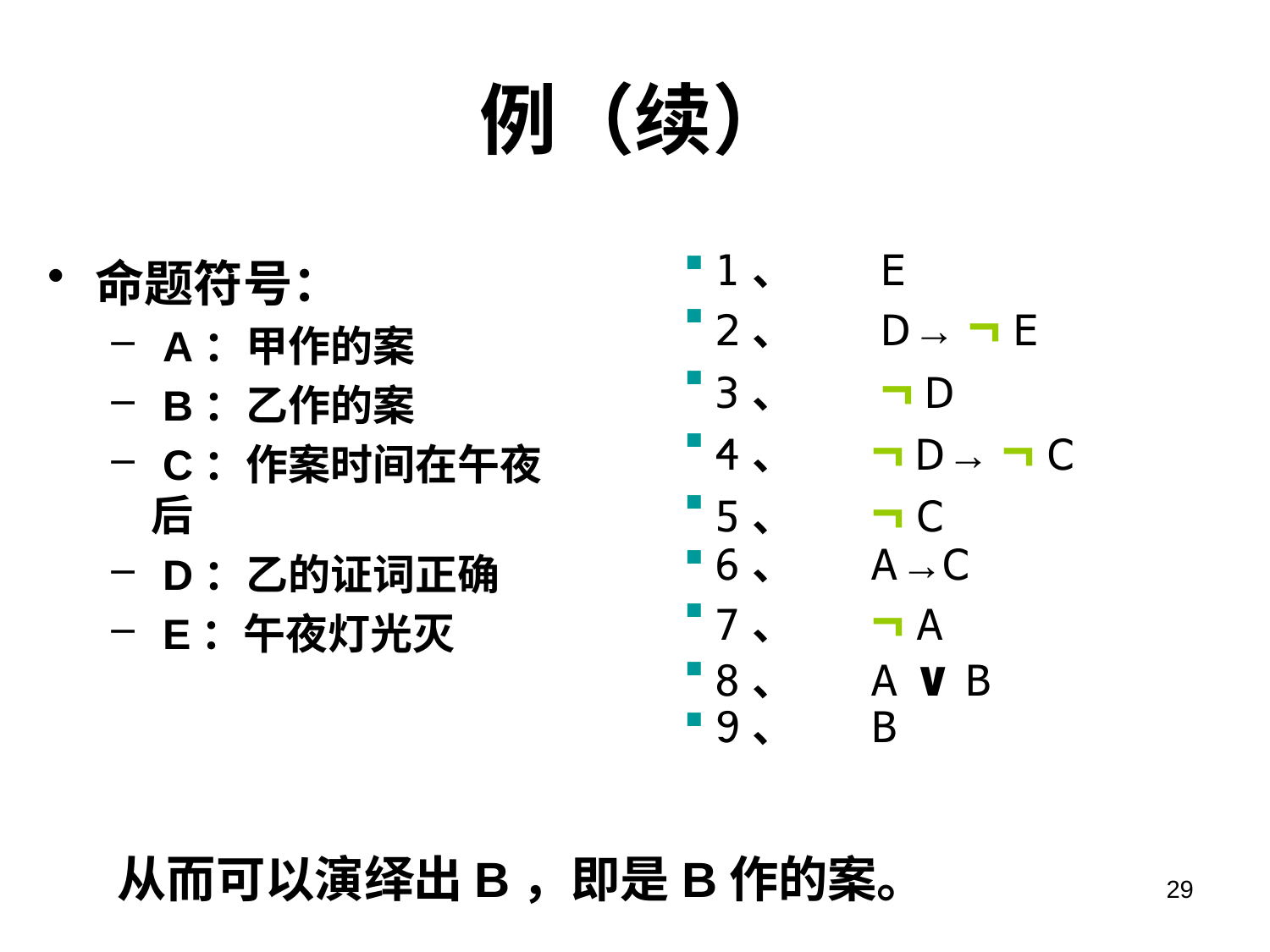

# 例（续）
命题符号：
 A：甲作的案
 B：乙作的案
 C：作案时间在午夜后
 D：乙的证词正确
 E：午夜灯光灭
1、        E
2、        D→ ¬ E
3、        ¬ D
4、       ¬ D→ ¬ C
5、       ¬ C
6、       A→C
7、       ¬ A
8、       A ∨ B
9、       B
从而可以演绎出B，即是B作的案。
29